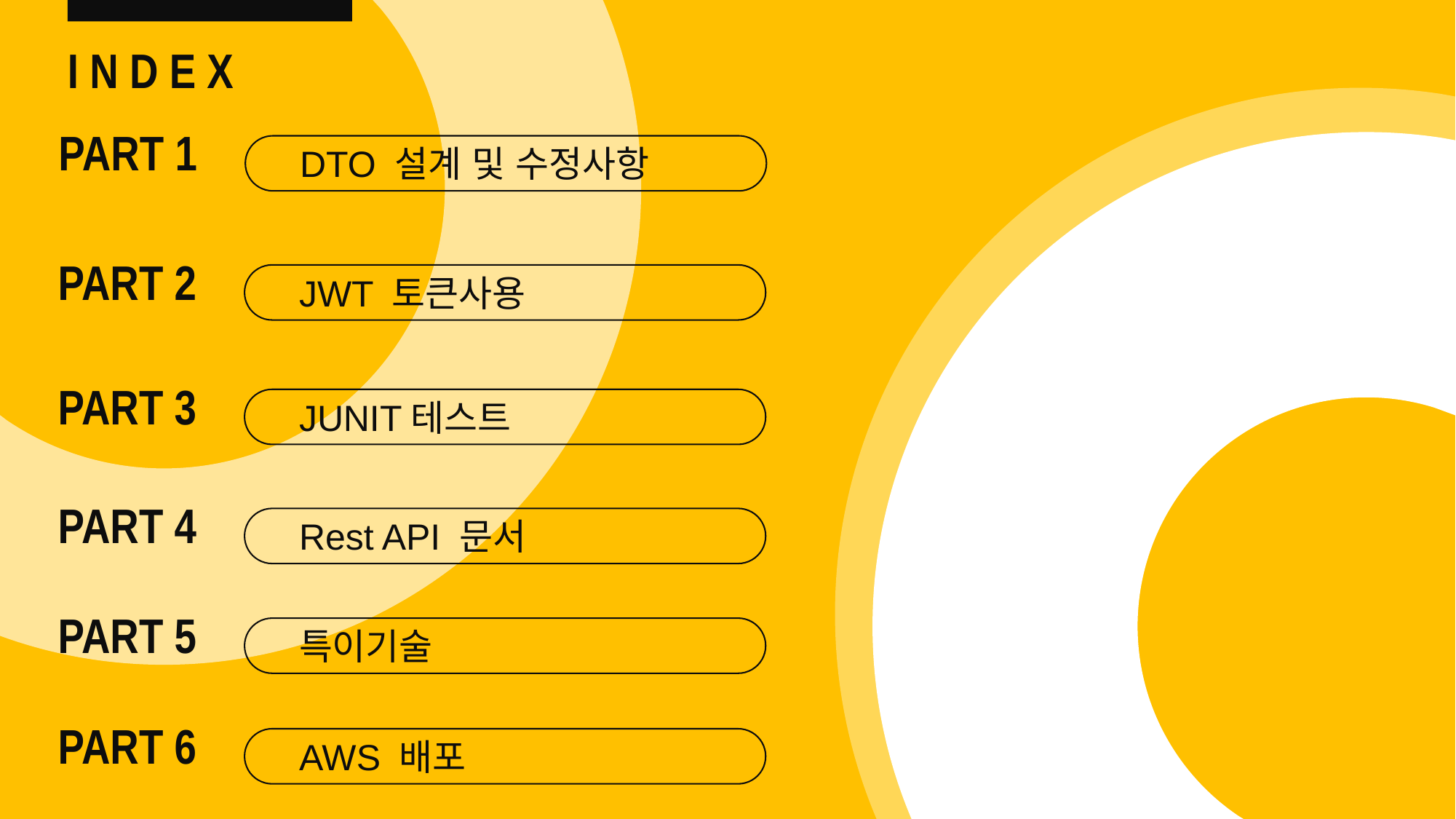

I N D E X

PART 1
DTO 설계 및 수정사항

PART 2
JWT 토큰사용

PART 3
JUNIT테스트

PART 4
Rest API 문서

PART 5
특이기술

PART 6
AWS 배포